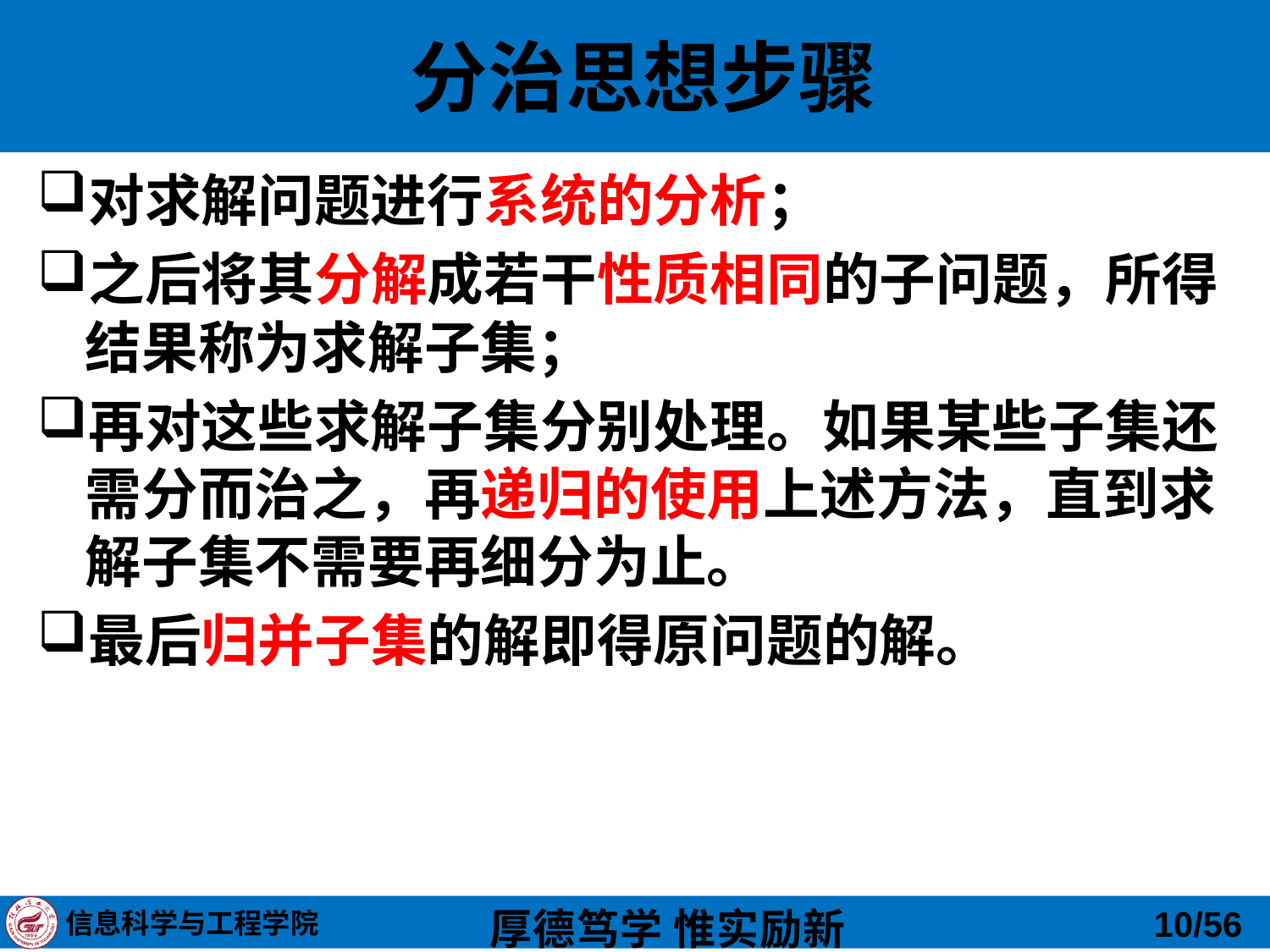

# 分治思想步骤
对求解问题进行系统的分析；
之后将其分解成若干性质相同的子问题，所得结果称为求解子集；
再对这些求解子集分别处理。如果某些子集还需分而治之，再递归的使用上述方法，直到求解子集不需要再细分为止。
最后归并子集的解即得原问题的解。

10/56